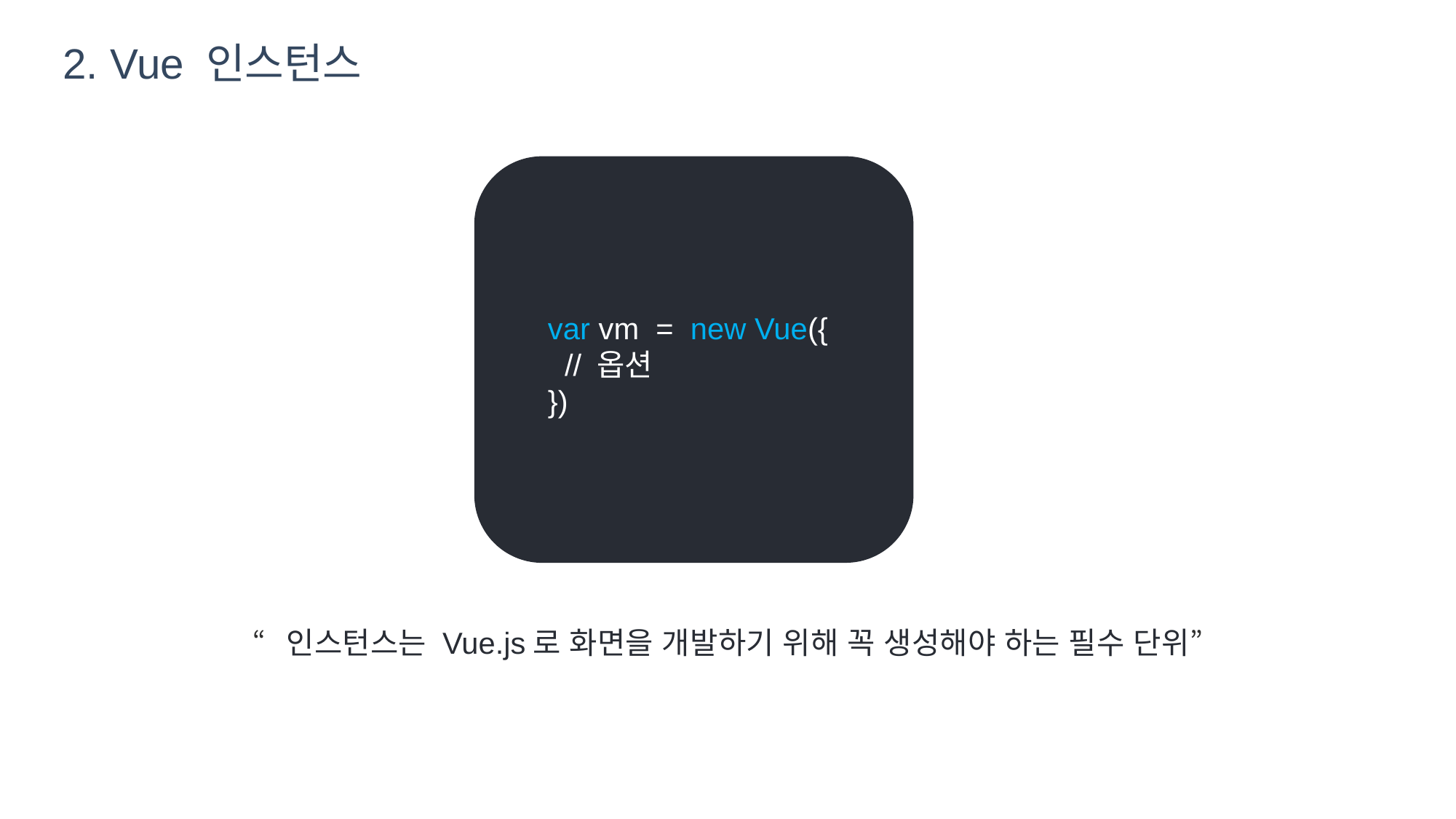

2. Vue 인스턴스

var vm  =  new Vue({
  // 옵션
})

“인스턴스는 Vue.js로 화면을 개발하기 위해 꼭 생성해야 하는 필수 단위”